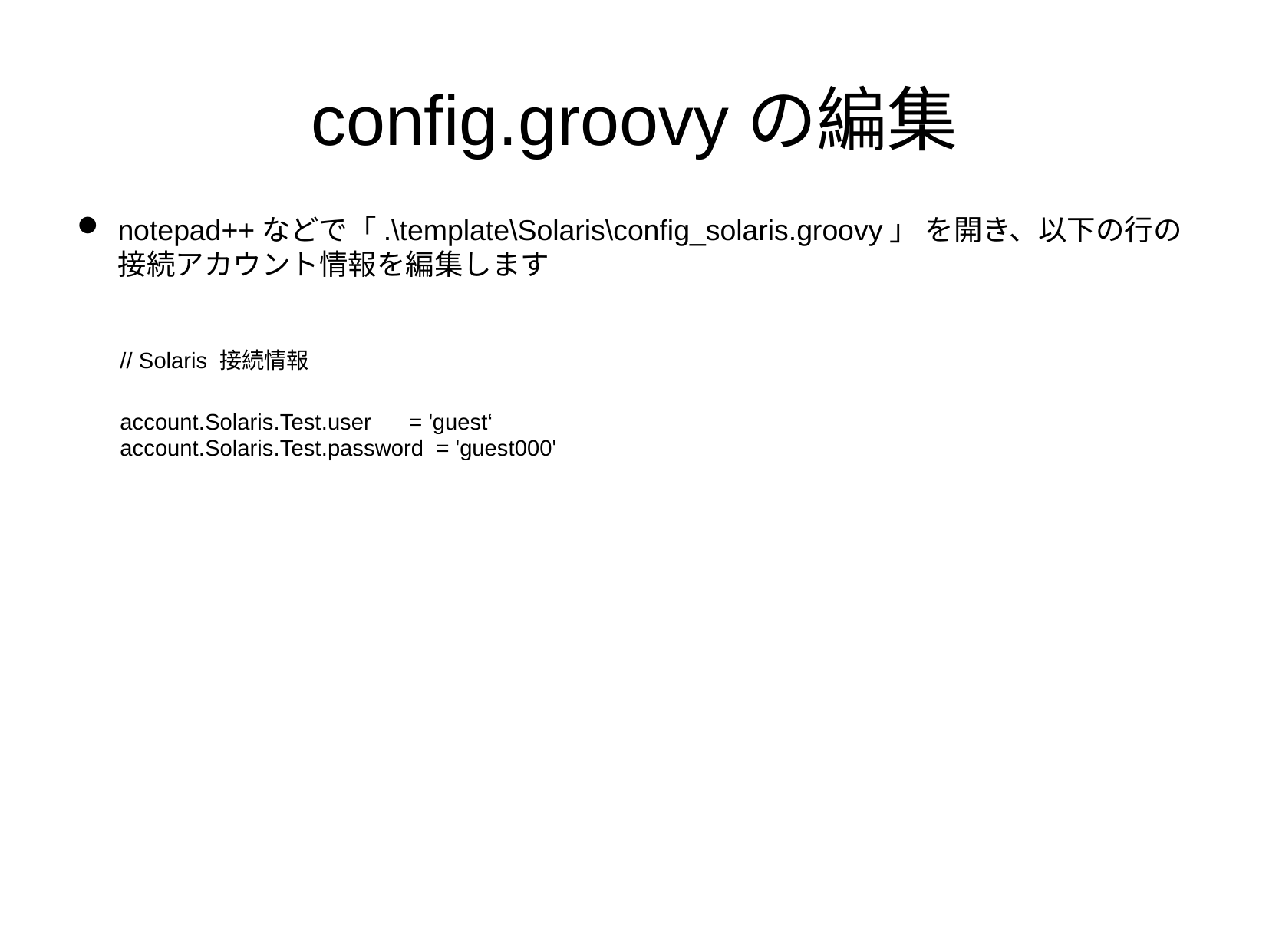

config.groovyの編集
notepad++などで「.\template\Solaris\config_solaris.groovy」 を開き、以下の行の接続アカウント情報を編集します
// Solaris 接続情報

account.Solaris.Test.user      = 'guest‘
account.Solaris.Test.password  = 'guest000'